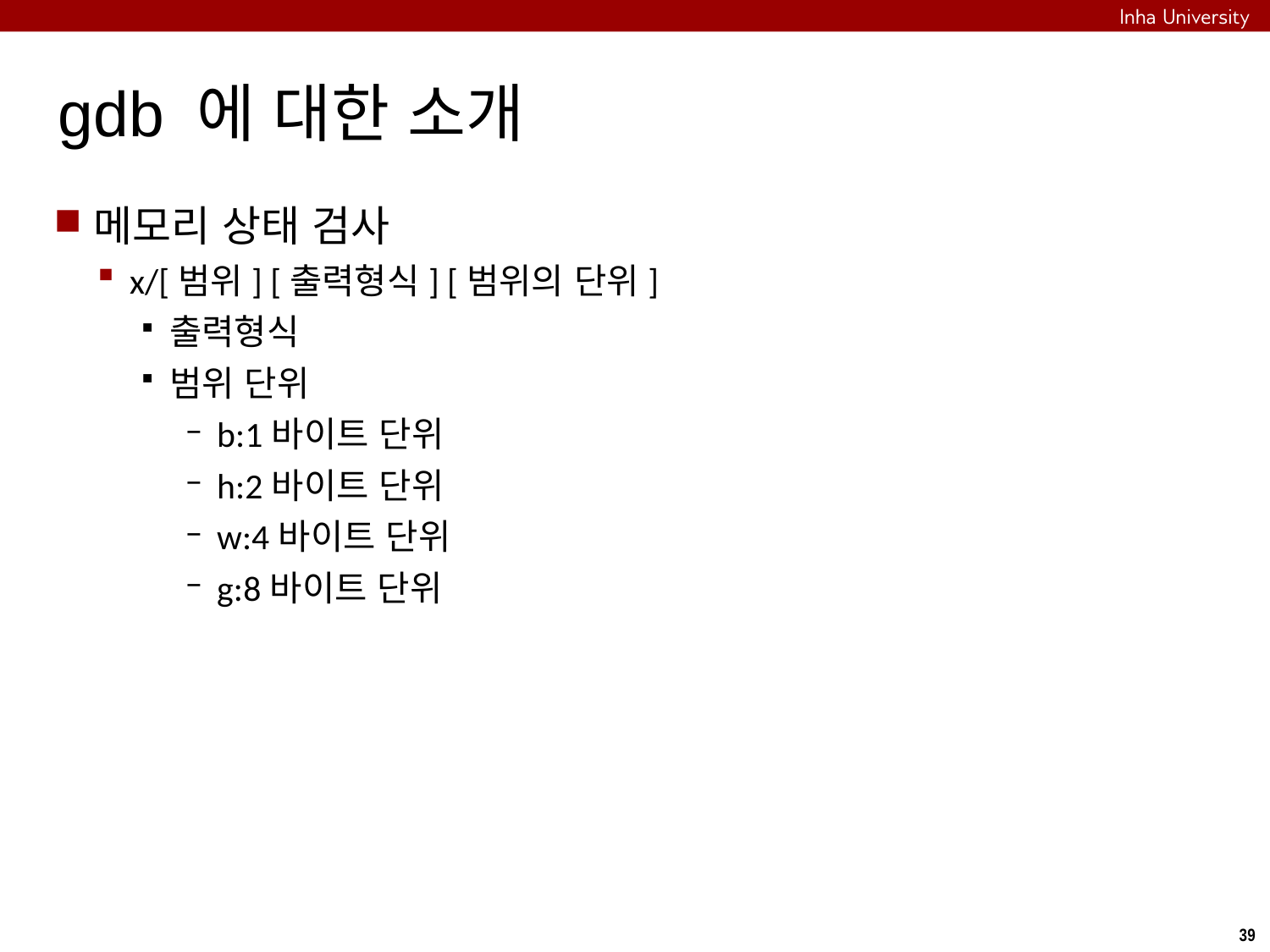

Inha University
# gdb 에 대한 소개
메모리 상태 검사
x/[범위] [출력형식] [범위의 단위]
출력형식
범위 단위
b:1바이트 단위
h:2바이트 단위
w:4바이트 단위
g:8바이트 단위